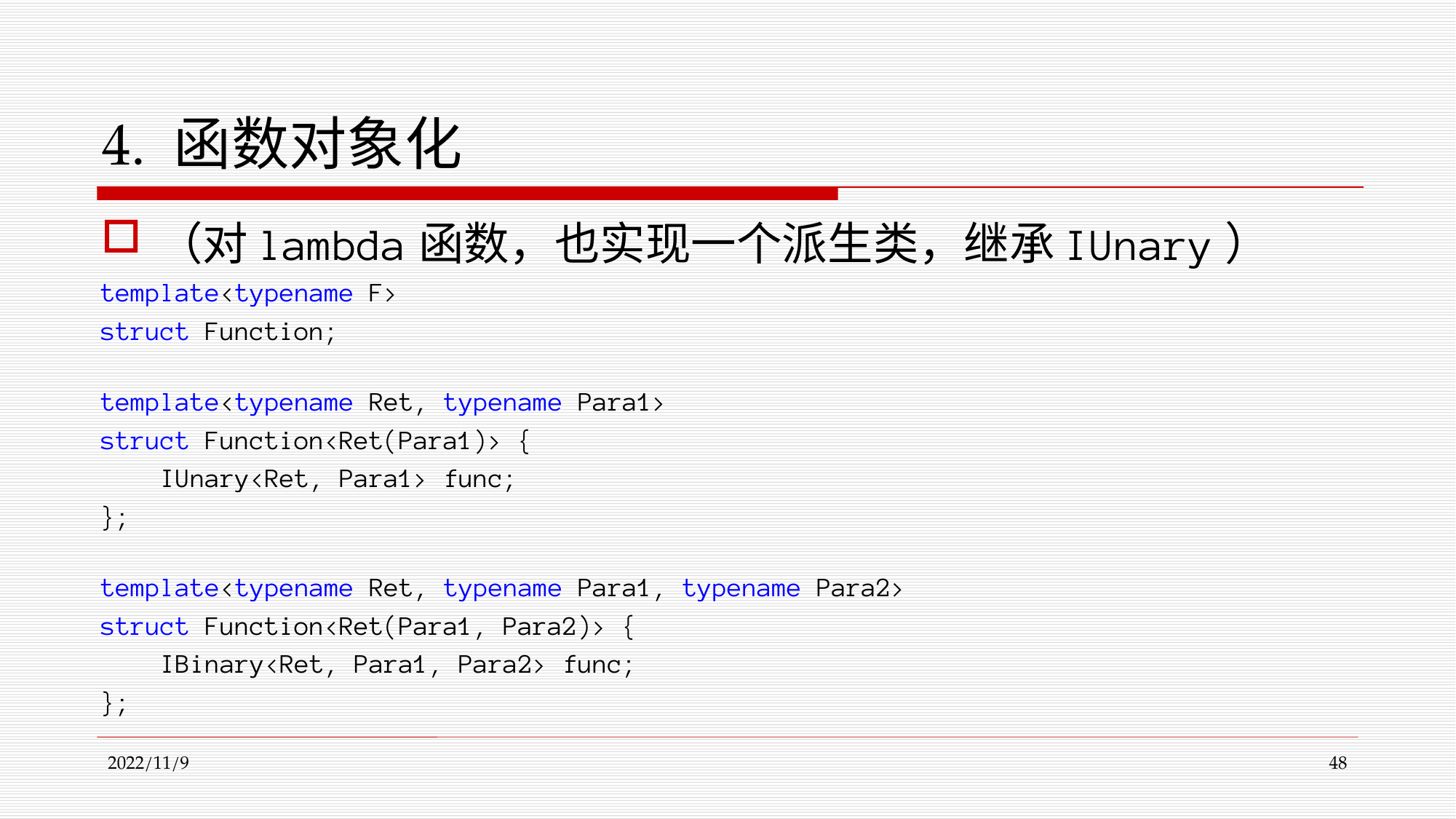

# 4. 函数对象化
（对lambda函数，也实现一个派生类，继承IUnary）
template<typename F>
struct Function;
template<typename Ret, typename Para1>
struct Function<Ret(Para1)> {
    IUnary<Ret, Para1> func;
};
template<typename Ret, typename Para1, typename Para2>
struct Function<Ret(Para1, Para2)> {
    IBinary<Ret, Para1, Para2> func;
};

2022/11/9
48